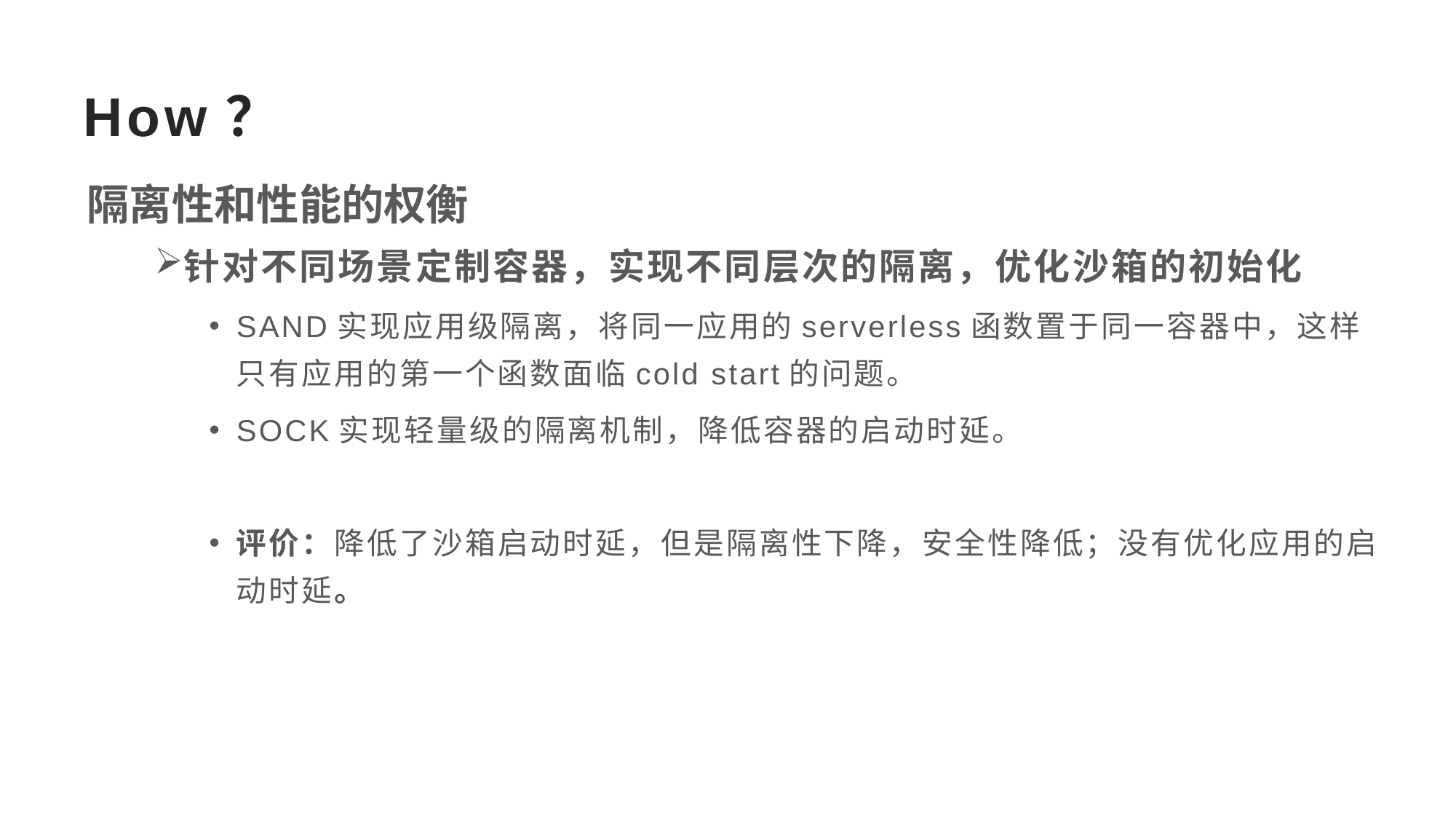

# How？
隔离性和性能的权衡
针对不同场景定制容器，实现不同层次的隔离，优化沙箱的初始化
SAND实现应用级隔离，将同一应用的serverless函数置于同一容器中，这样只有应用的第一个函数面临cold start的问题。
SOCK实现轻量级的隔离机制，降低容器的启动时延。

评价：降低了沙箱启动时延，但是隔离性下降，安全性降低；没有优化应用的启动时延。